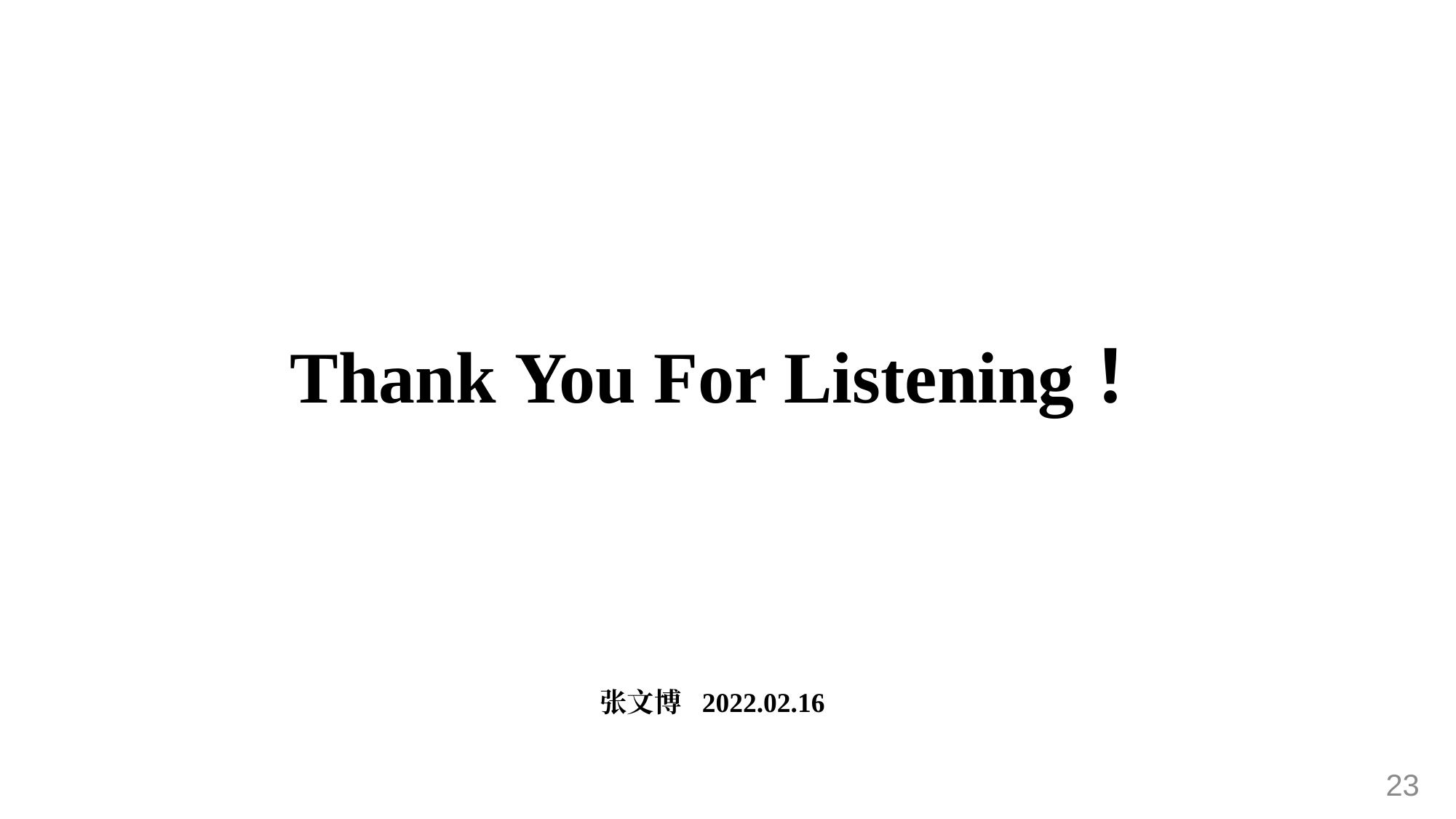

Thank You For Listening！
张文博  2022.02.16
23